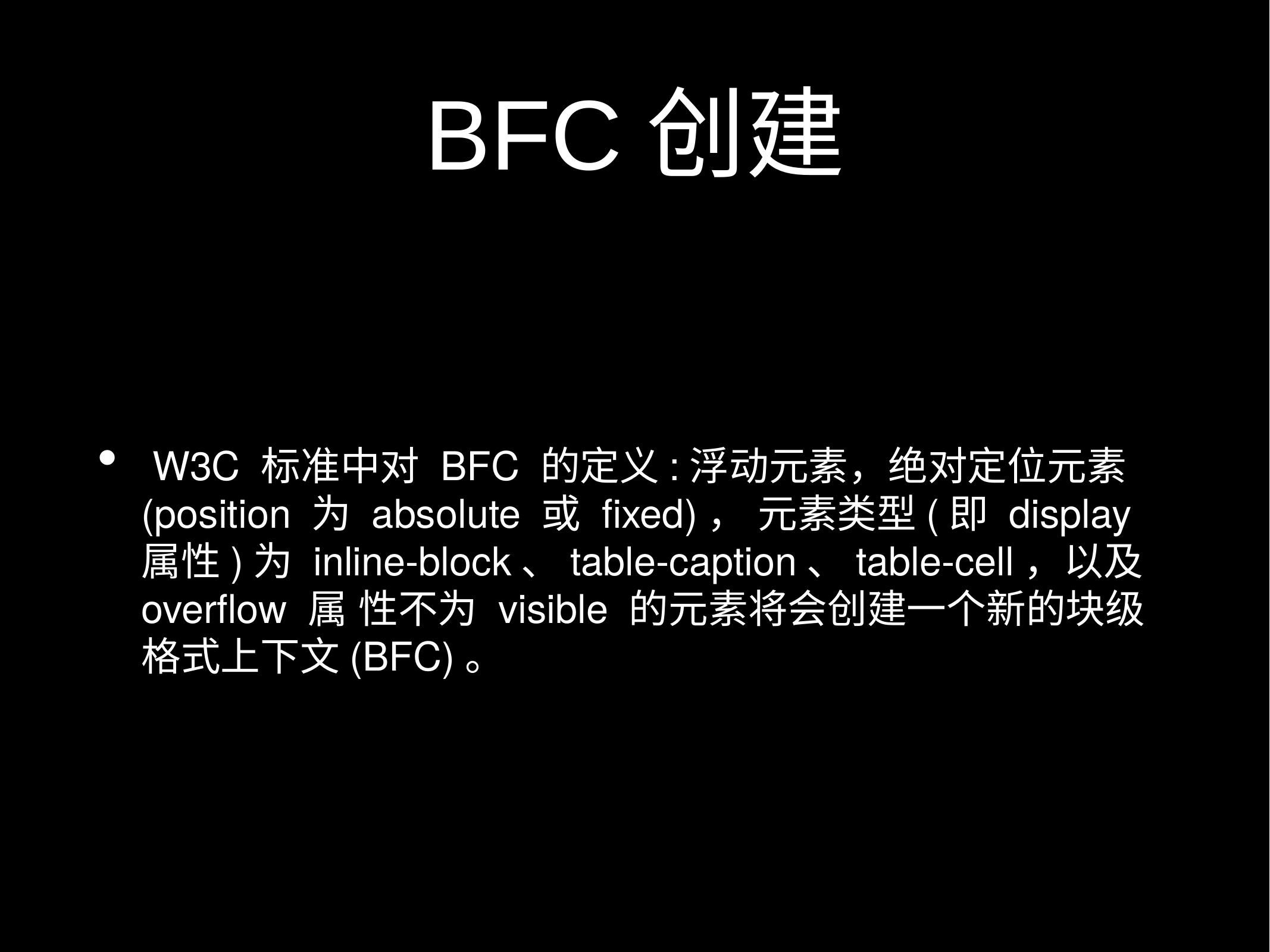

# BFC创建
 W3C 标准中对 BFC 的定义:浮动元素，绝对定位元素(position 为 absolute 或 fixed)， 元素类型(即 display 属性)为 inline-block、table-caption、table-cell，以及 overflow 属 性不为 visible 的元素将会创建一个新的块级格式上下文(BFC)。